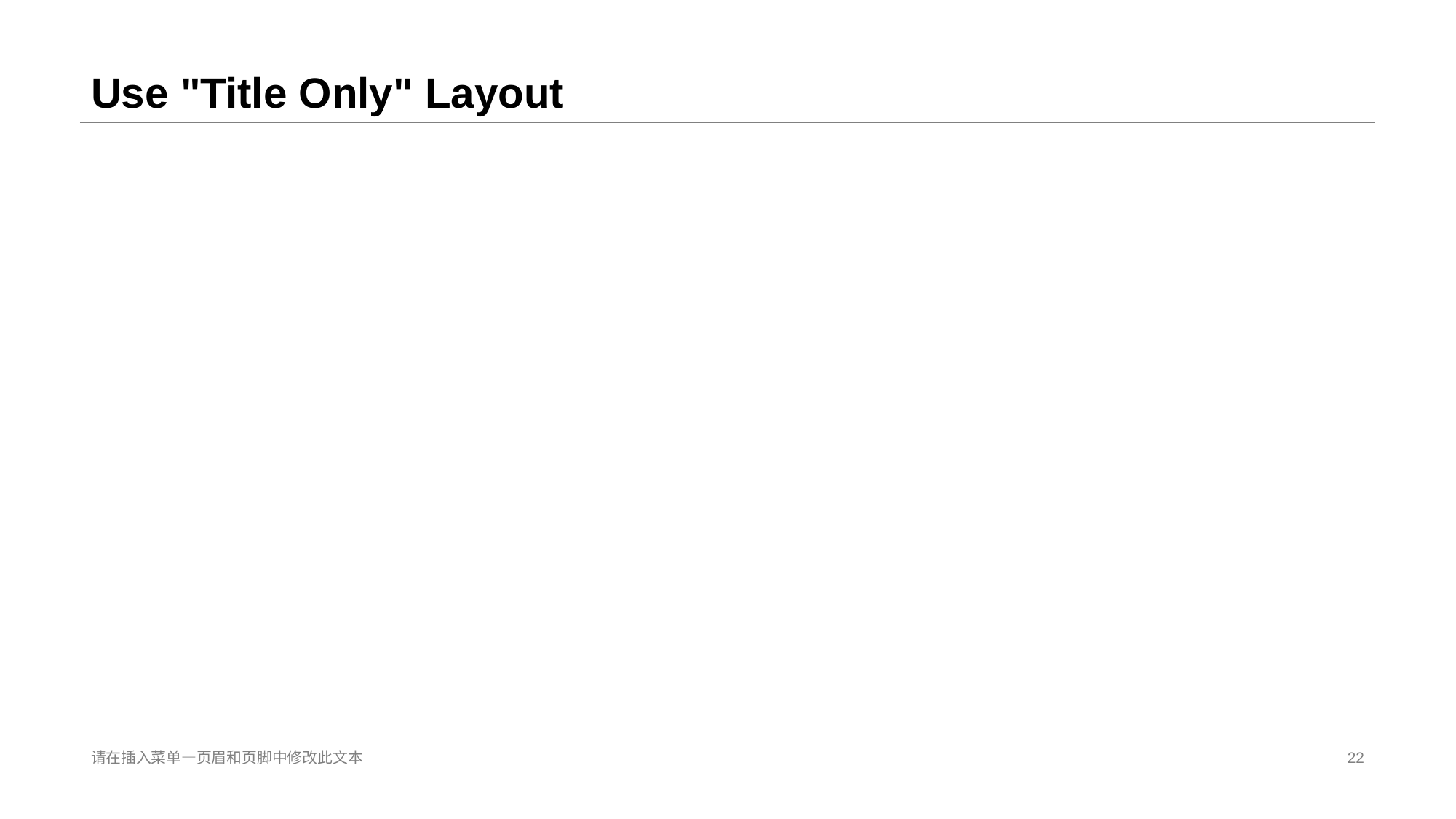

# Use "Title Only"  Layout
请在插入菜单—页眉和页脚 中修改此文本
22